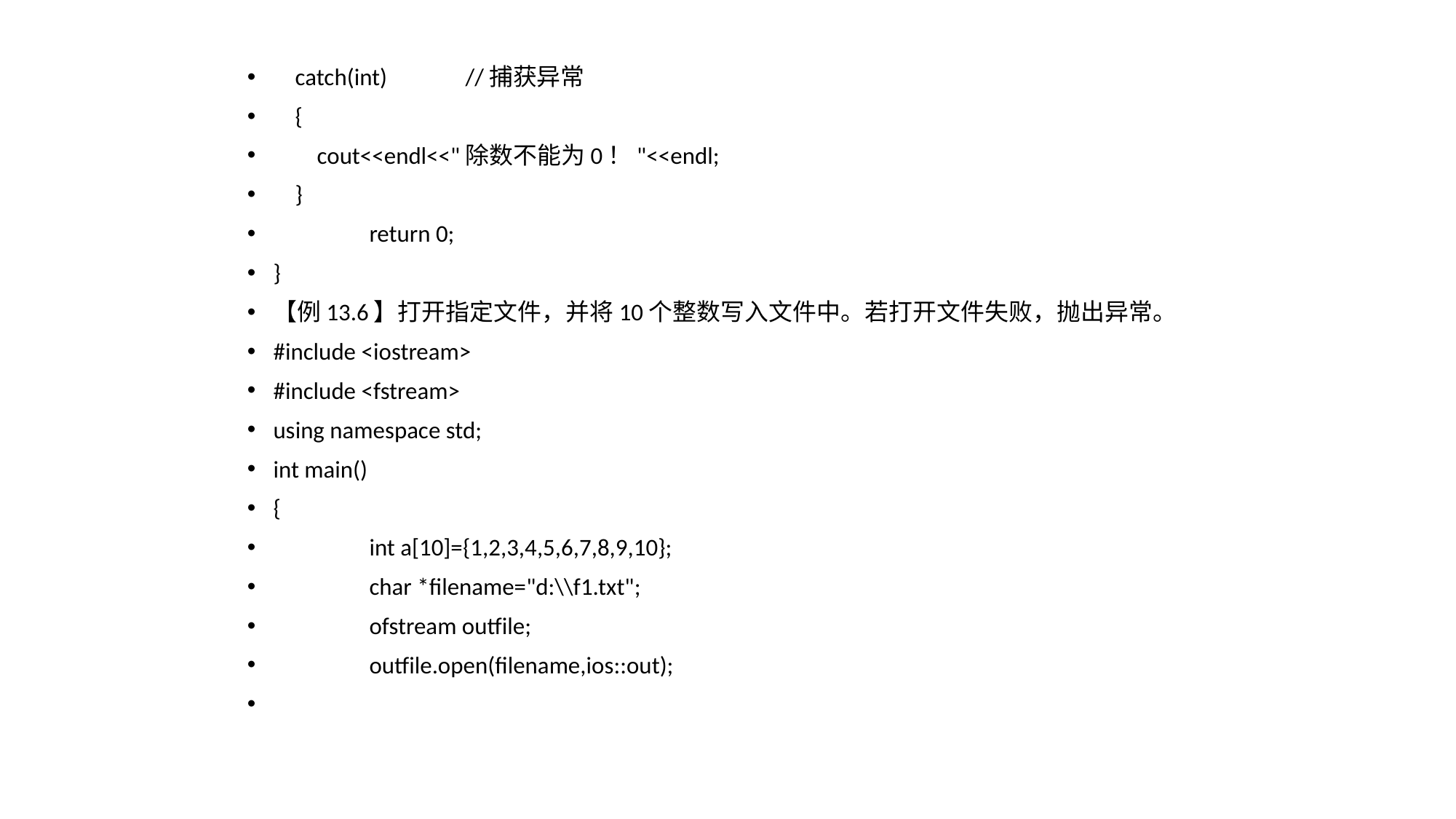

catch(int)				//捕获异常
    {
        cout<<endl<<"除数不能为0！"<<endl;
    }
	return 0;
}
【例13.6】打开指定文件，并将10个整数写入文件中。若打开文件失败，抛出异常。
#include <iostream>
#include <fstream>
using namespace std;
int main()
{
	int a[10]={1,2,3,4,5,6,7,8,9,10};
	char *filename="d:\\f1.txt";
	ofstream outfile;
	outfile.open(filename,ios::out);